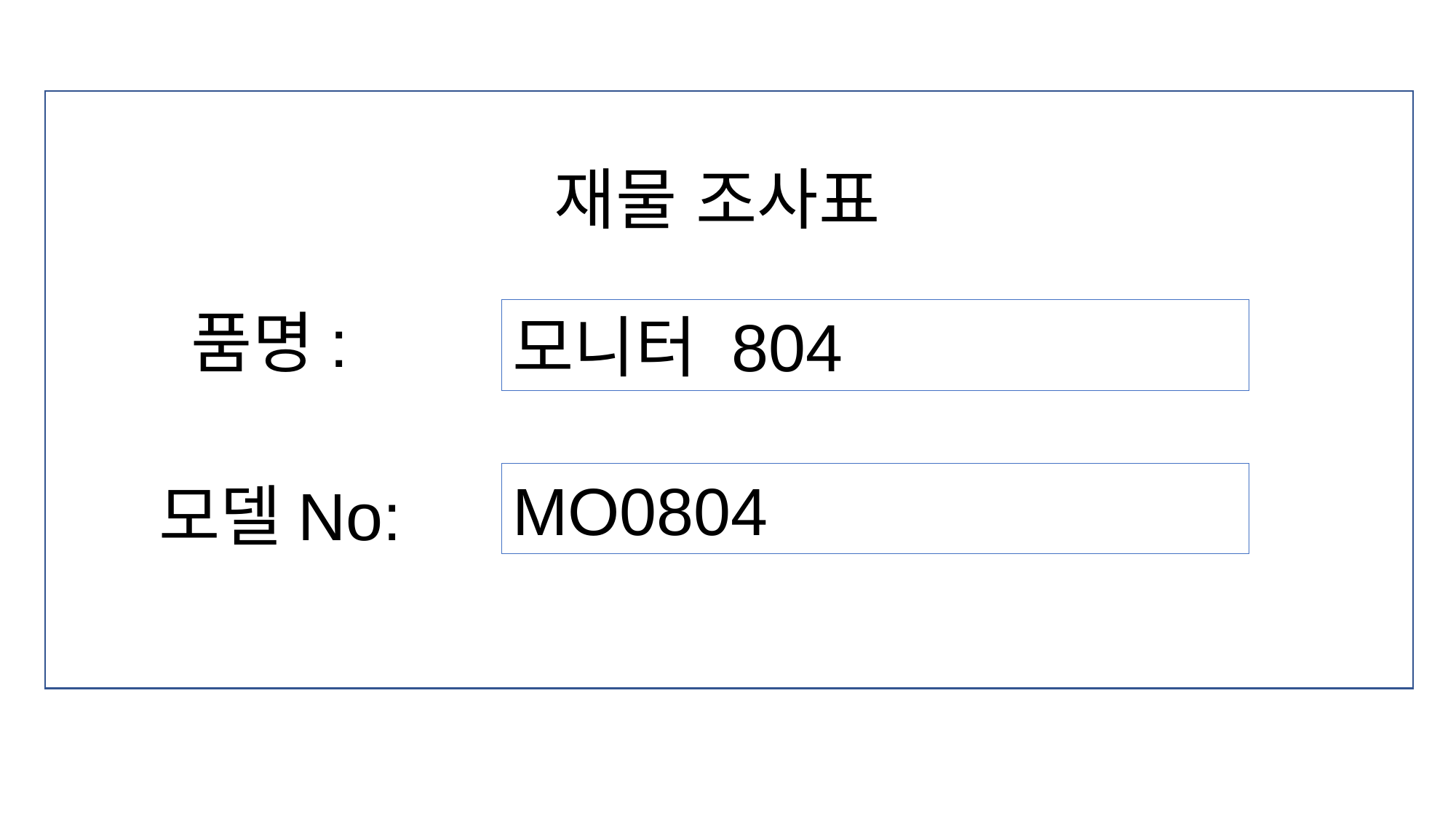

재물 조사표
품명:
모니터 804
MO0804
모델No: